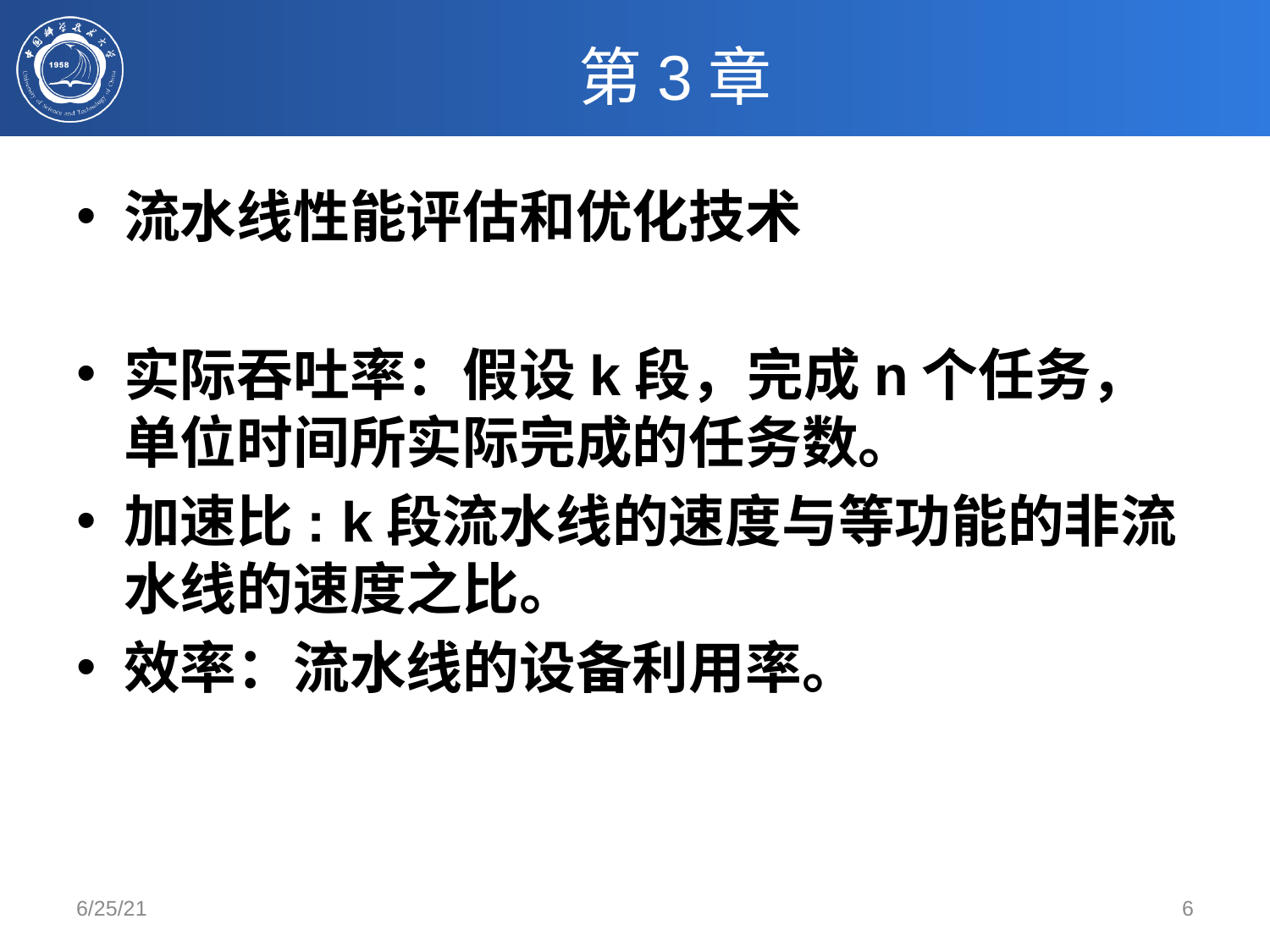

# 第3章
流水线性能评估和优化技术

实际吞吐率：假设k段，完成n个任务，单位时间所实际完成的任务数。
加速比: k段流水线的速度与等功能的非流水线的速度之比。
效率：流水线的设备利用率。

6/25/21
6